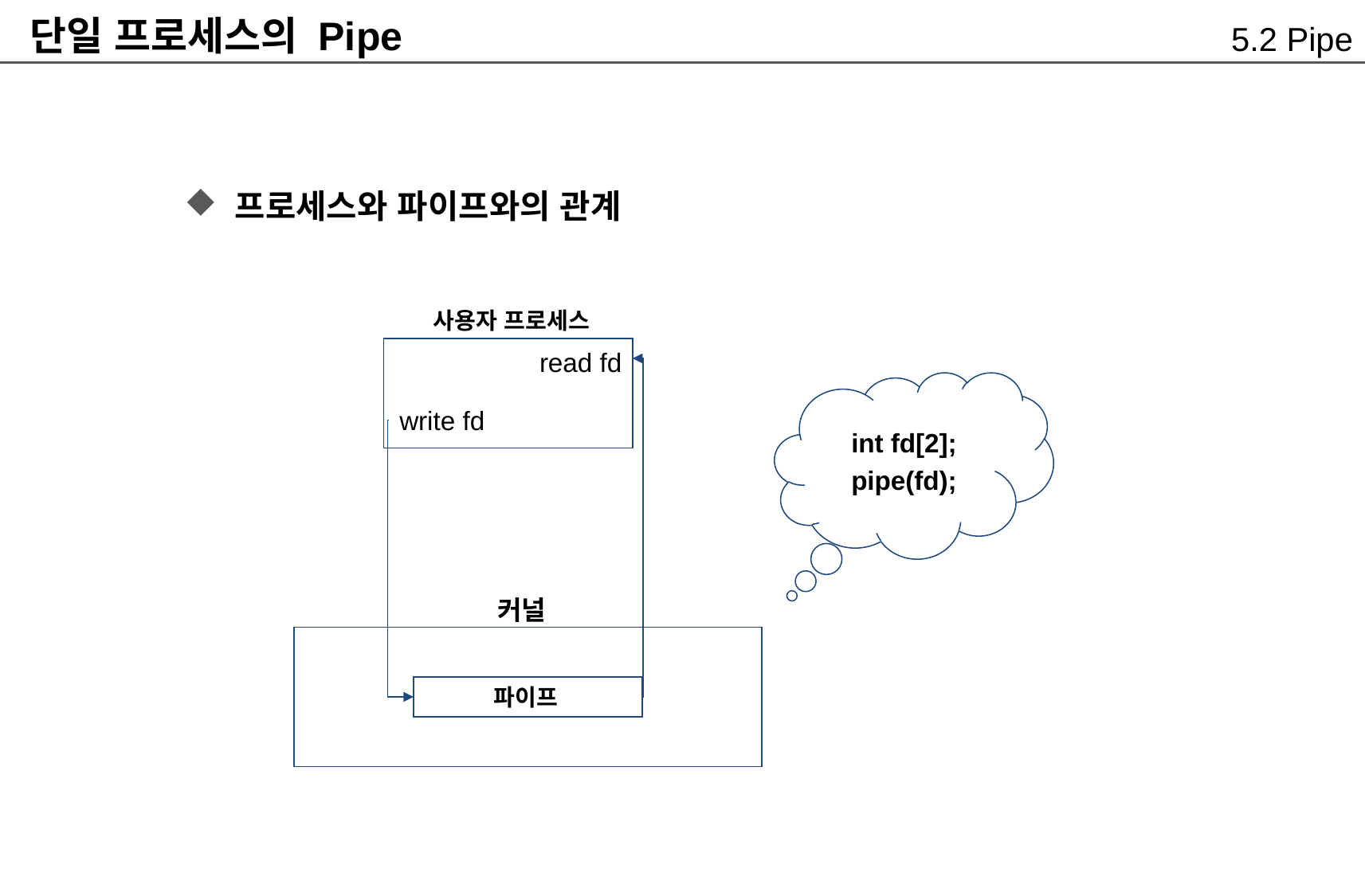

# 단일 프로세스의 Pipe
5.2 Pipe

 프로세스와 파이프와의 관계
사용자 프로세스

read fd
int fd[2];
pipe(fd);
write fd
커널

파이프